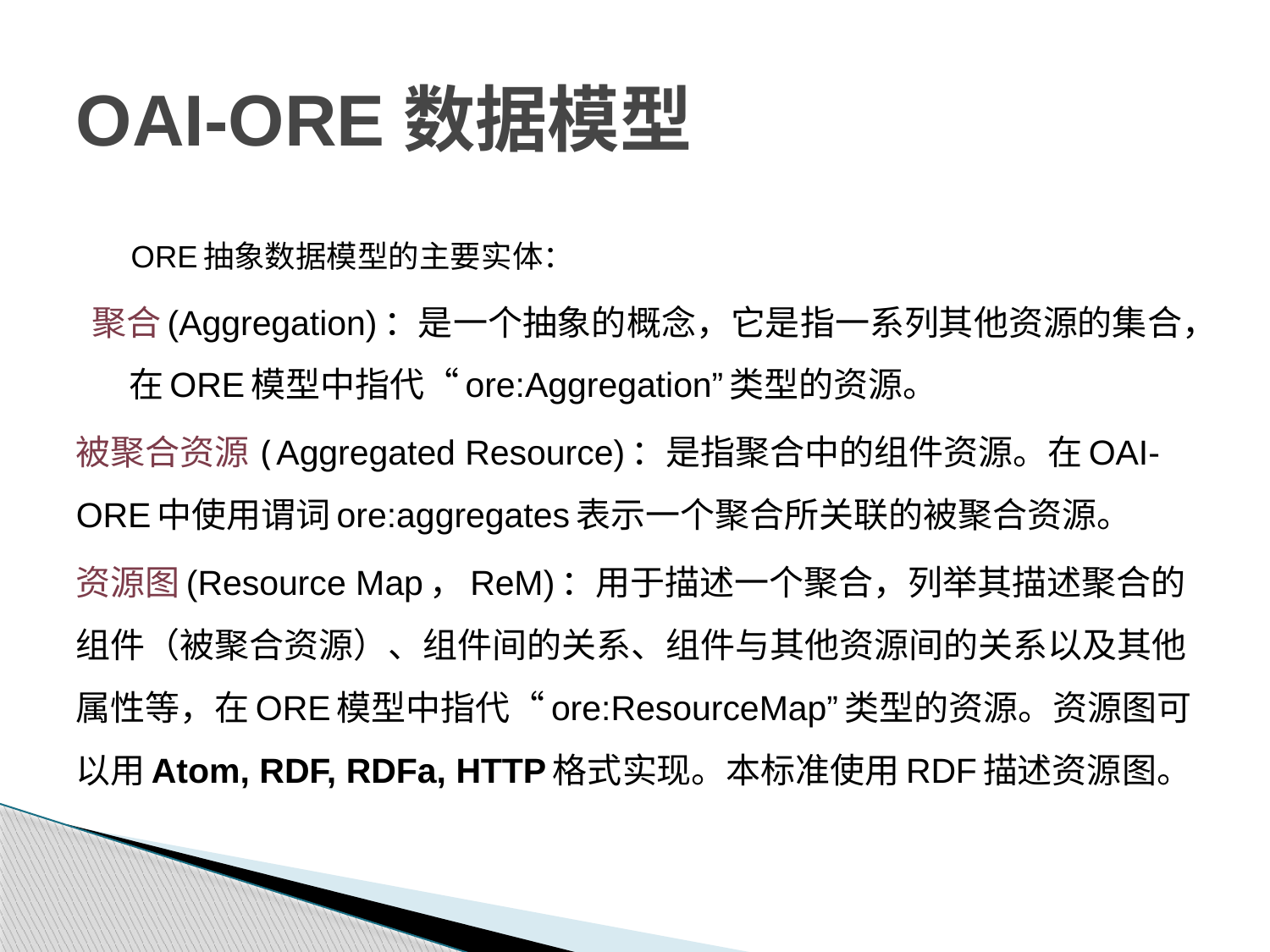

# OAI-ORE数据模型
    ORE抽象数据模型的主要实体：
聚合(Aggregation)：是一个抽象的概念，它是指一系列其他资源的集合，在ORE模型中指代“ore:Aggregation”类型的资源。
被聚合资源(Aggregated Resource)：是指聚合中的组件资源。在OAI-ORE中使用谓词ore:aggregates表示一个聚合所关联的被聚合资源。
资源图(Resource Map，ReM)：用于描述一个聚合，列举其描述聚合的组件（被聚合资源）、组件间的关系、组件与其他资源间的关系以及其他属性等，在ORE模型中指代“ore:ResourceMap”类型的资源。资源图可以用Atom, RDF, RDFa, HTTP格式实现。本标准使用RDF描述资源图。